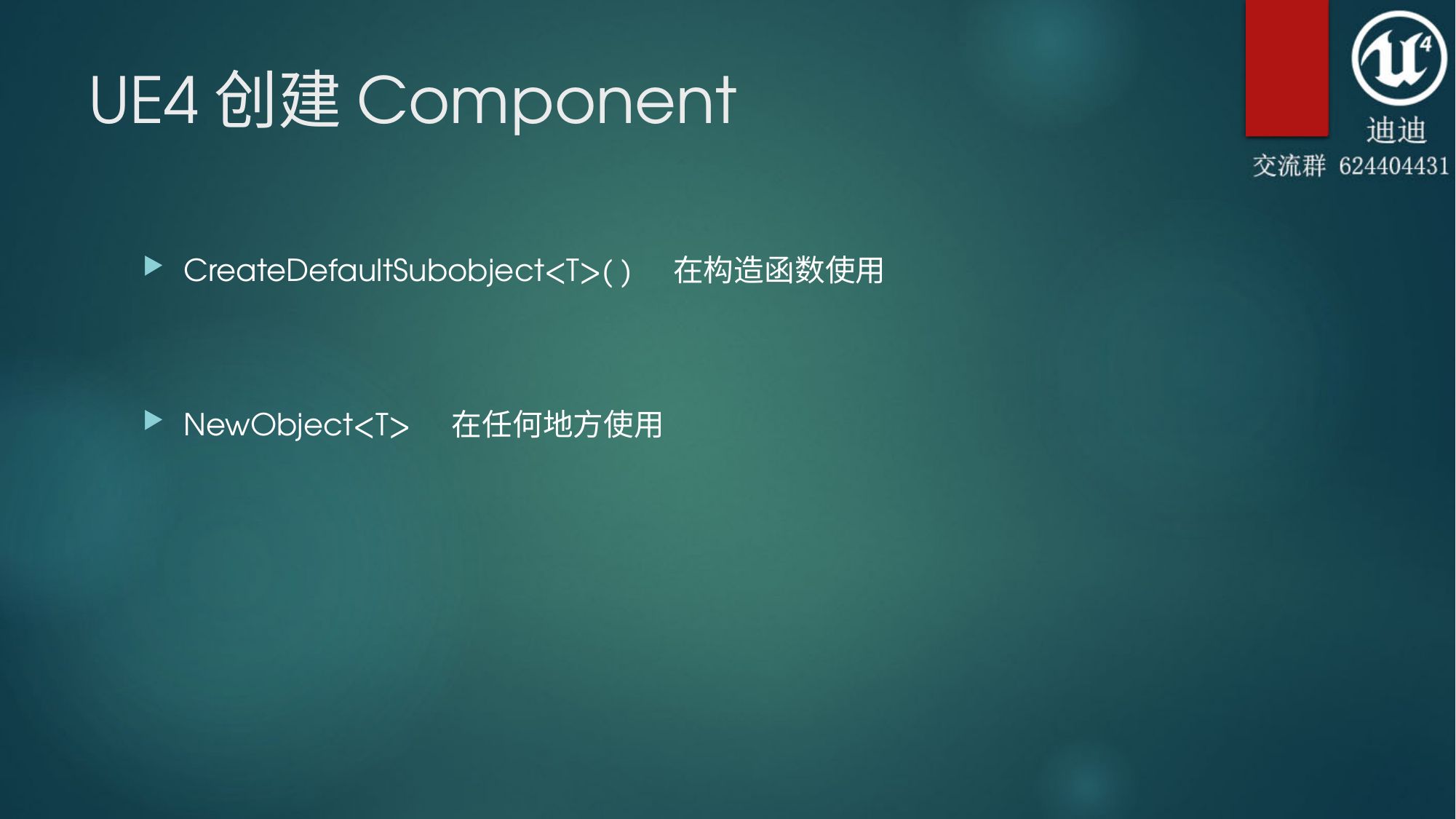

# UE4创建Component
CreateDefaultSubobject<T>( )    在构造函数使用

NewObject<T>    在任何地方使用